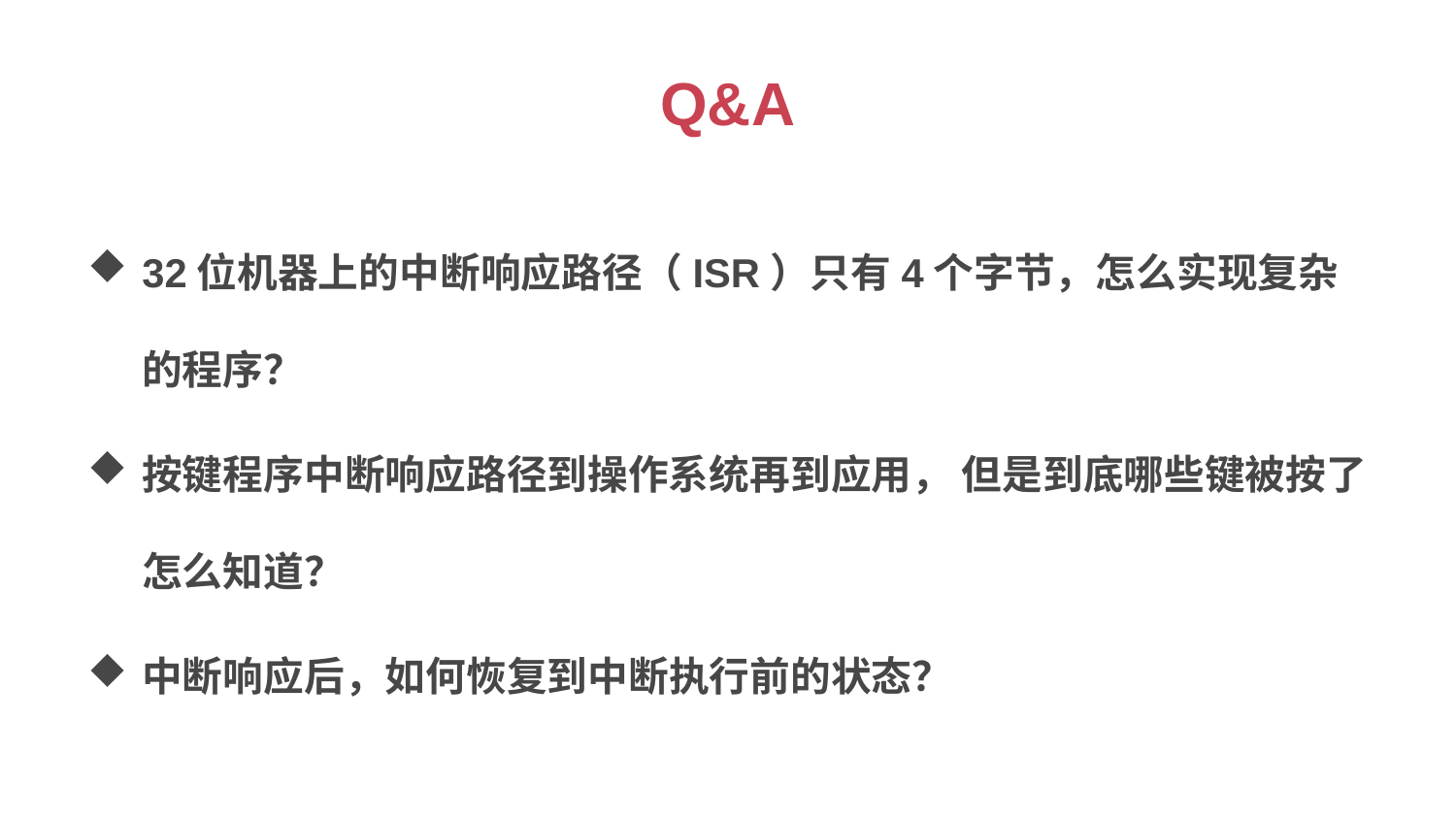

# Q&A
32位机器上的中断响应路径（ISR）只有4个字节，怎么实现复杂的程序？
按键程序中断响应路径到操作系统再到应用， 但是到底哪些键被按了怎么知道？
中断响应后，如何恢复到中断执行前的状态？